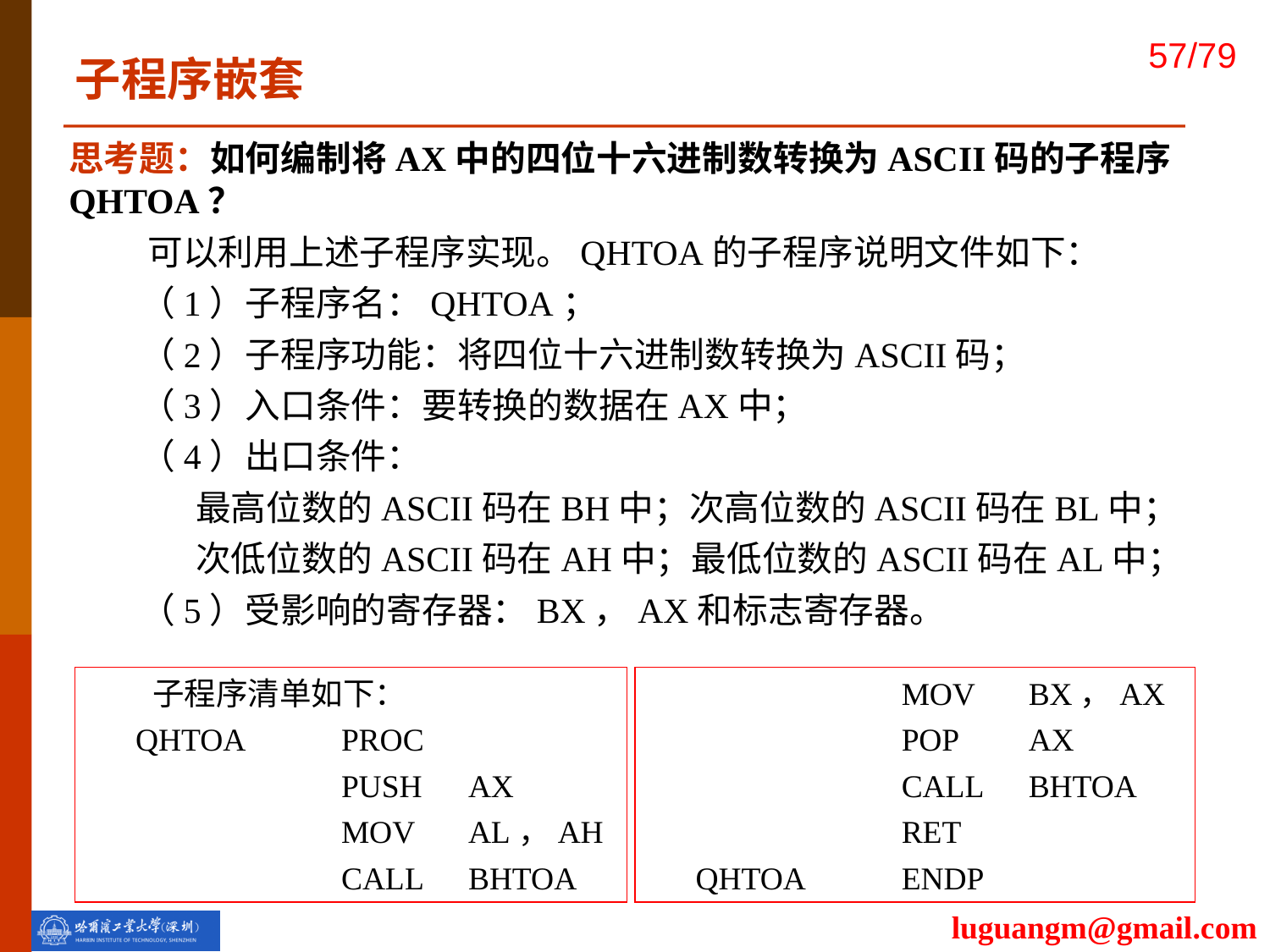

子程序嵌套
思考题：如何编制将AX中的四位十六进制数转换为ASCII码的子程序QHTOA？
         可以利用上述子程序实现。QHTOA的子程序说明文件如下：
        （1）子程序名：QHTOA；
        （2）子程序功能：将四位十六进制数转换为ASCII码；
        （3）入口条件：要转换的数据在AX中；
        （4）出口条件：
	最高位数的ASCII码在BH中；次高位数的ASCII码在BL中；
	次低位数的ASCII码在AH中；最低位数的ASCII码在AL中；
        （5）受影响的寄存器：BX，AX和标志寄存器。

        子程序清单如下：
      QHTOA	PROC
		PUSH	AX
		MOV	AL，AH
		CALL	BHTOA
		MOV	BX，AX
        		POP	AX
		CALL	BHTOA
		RET
      QHTOA	ENDP